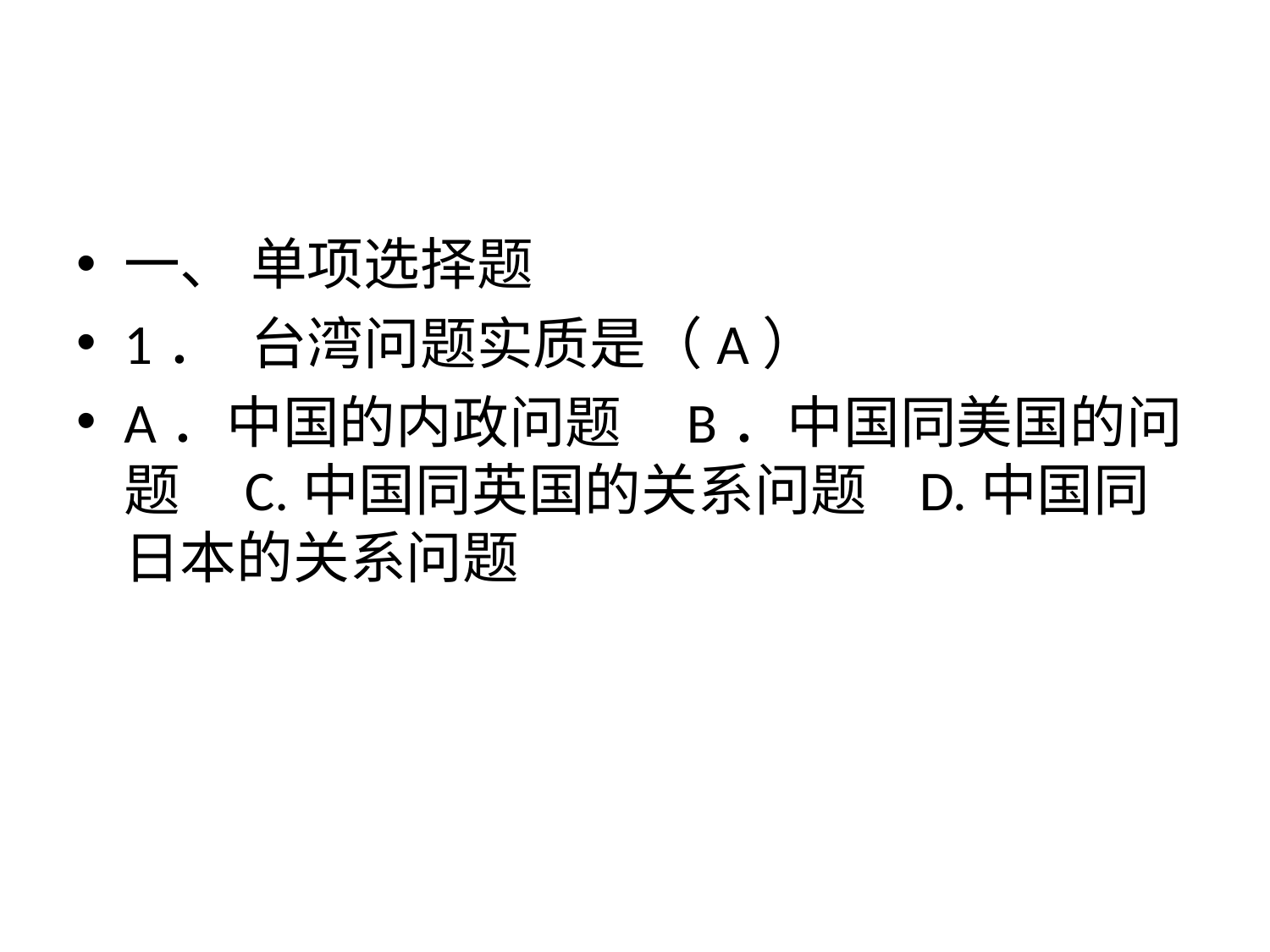

#
一、	单项选择题
1．	台湾问题实质是（A）
A．中国的内政问题    B．中国同美国的问题    C.中国同英国的关系问题   D.中国同日本的关系问题